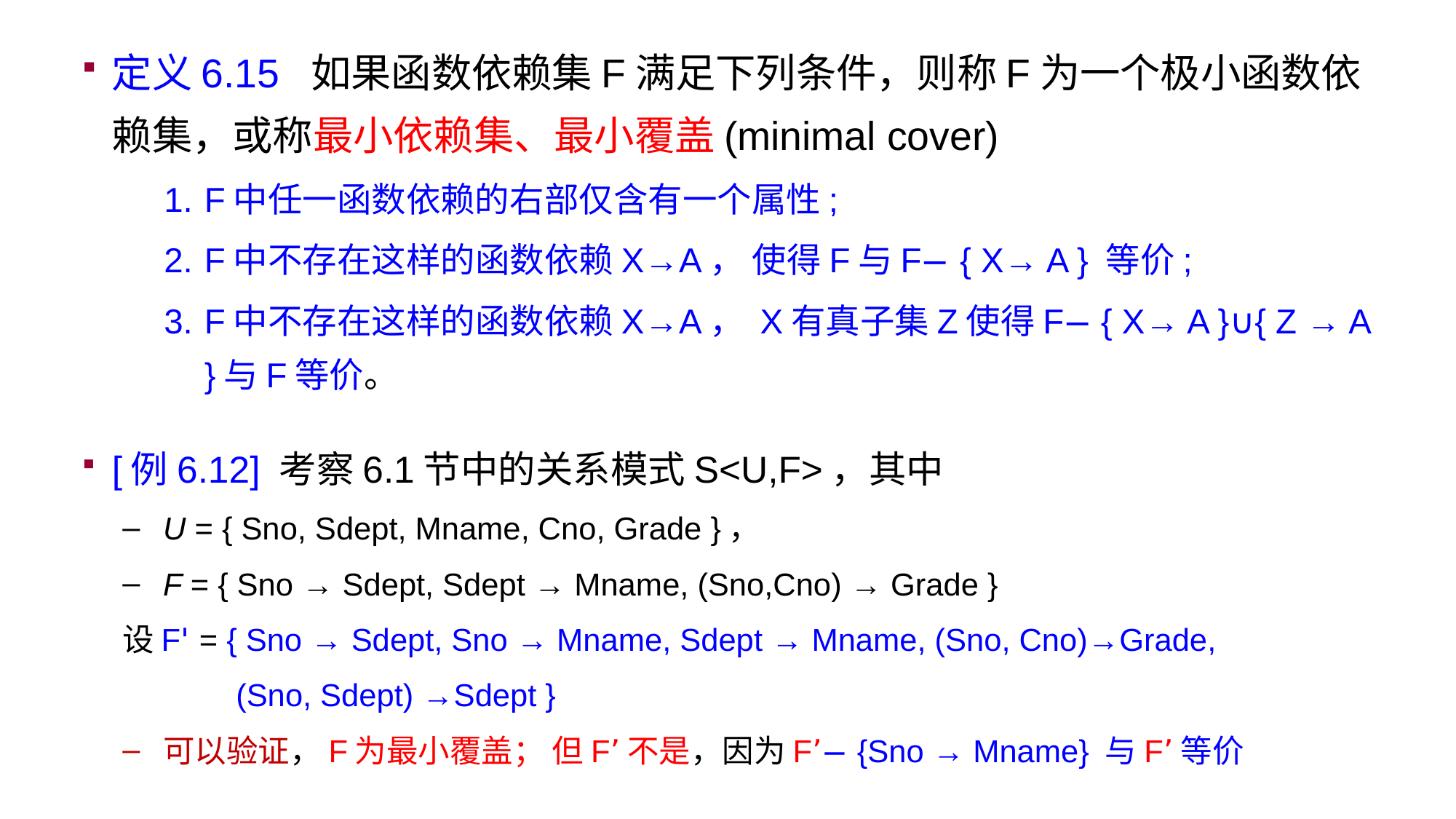

定义6.15  如果函数依赖集F满足下列条件，则称F为一个极小函数依赖集，或称最小依赖集、最小覆盖(minimal cover)
F中任一函数依赖的右部仅含有一个属性;
F中不存在这样的函数依赖X→A， 使得F与F− { X→ A } 等价;
F中不存在这样的函数依赖X→A， X有真子集Z使得F− { X→ A }∪{ Z → A }与F等价。

[例6.12] 考察6.1节中的关系模式S<U,F>，其中
U = { Sno, Sdept, Mname, Cno, Grade }，
F = { Sno → Sdept, Sdept → Mname, (Sno,Cno) → Grade }
设F' = { Sno → Sdept, Sno → Mname, Sdept → Mname, (Sno, Cno)→Grade,
             (Sno, Sdept) →Sdept }
可以验证，F为最小覆盖； 但F’不是，因为F’− {Sno → Mname} 与F’等价
75